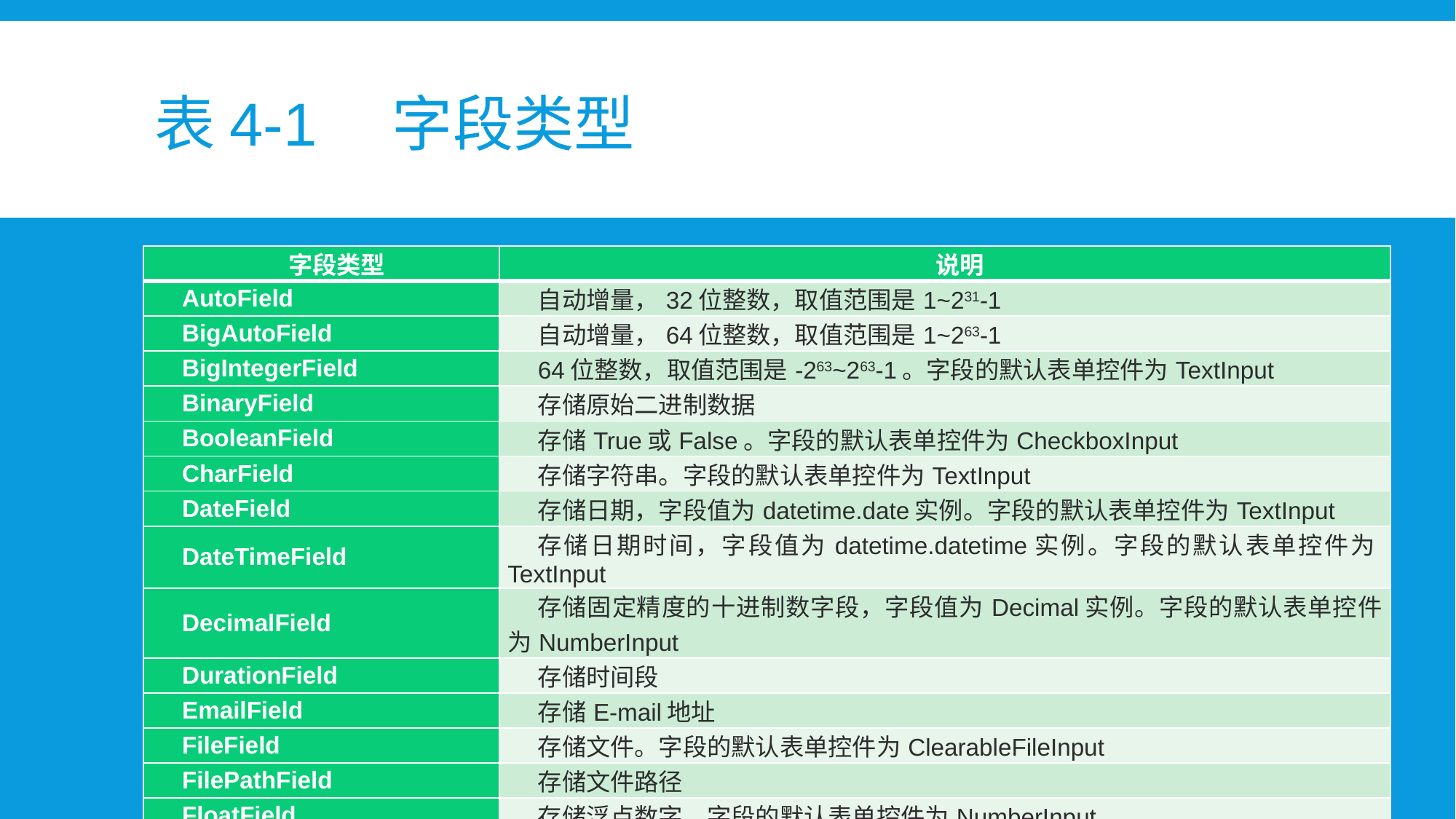

# 表4-1　字段类型
| 字段类型 | 说明 |
| --- | --- |
| AutoField | 自动增量，32位整数，取值范围是1~231-1 |
| BigAutoField | 自动增量，64位整数，取值范围是1~263-1 |
| BigIntegerField | 64位整数，取值范围是-263~263-1。字段的默认表单控件为TextInput |
| BinaryField | 存储原始二进制数据 |
| BooleanField | 存储True或False。字段的默认表单控件为CheckboxInput |
| CharField | 存储字符串。字段的默认表单控件为TextInput |
| DateField | 存储日期，字段值为datetime.date实例。字段的默认表单控件为TextInput |
| DateTimeField | 存储日期时间，字段值为datetime.datetime实例。字段的默认表单控件为TextInput |
| DecimalField | 存储固定精度的十进制数字段，字段值为Decimal实例。字段的默认表单控件为NumberInput |
| DurationField | 存储时间段 |
| EmailField | 存储E-mail地址 |
| FileField | 存储文件。字段的默认表单控件为ClearableFileInput |
| FilePathField | 存储文件路径 |
| FloatField | 存储浮点数字。字段的默认表单控件为NumberInput |
| ImageField | 存储图片。字段的默认表单控件为ClearableFileInput |